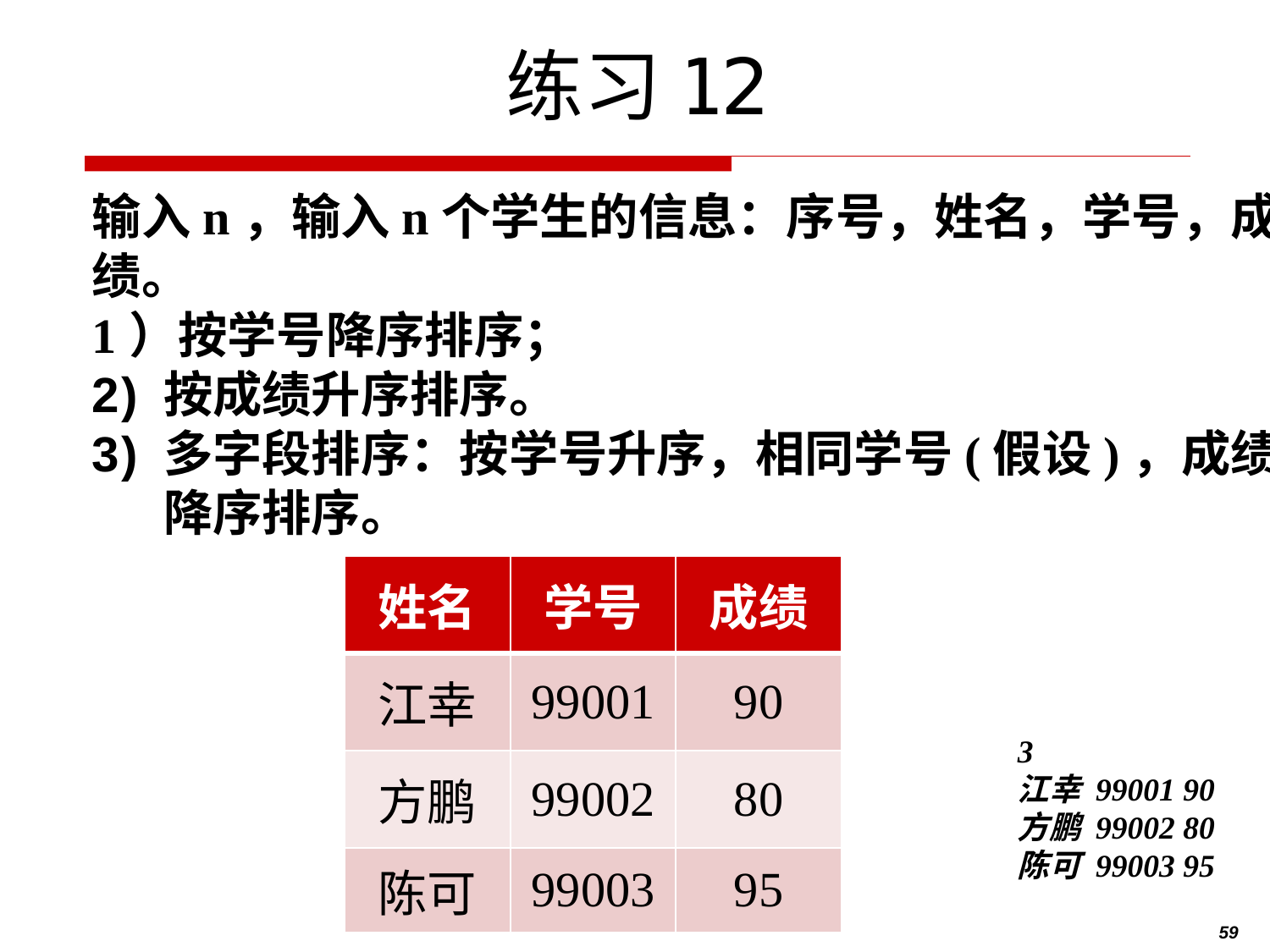

# 练习12
输入n，输入n个学生的信息：序号，姓名，学号，成绩。
1）按学号降序排序；
按成绩升序排序。
多字段排序：按学号升序，相同学号(假设)，成绩降序排序。
| 姓名 | 学号 | 成绩 |
| --- | --- | --- |
| 江幸 | 99001 | 90 |
| 方鹏 | 99002 | 80 |
| 陈可 | 99003 | 95 |
3
江幸 99001 90
方鹏 99002 80
陈可 99003 95
59